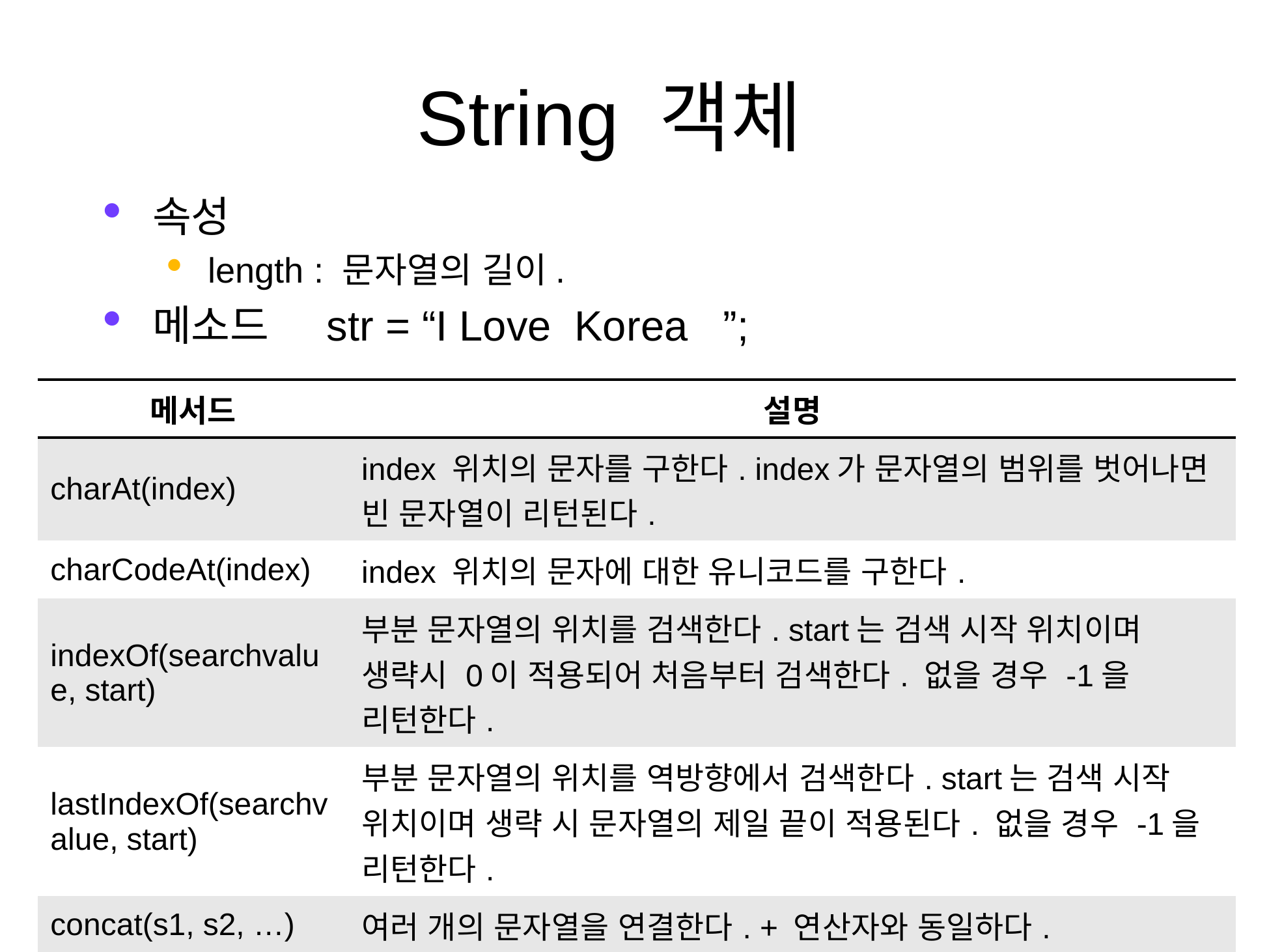

# String 객체
속성
length : 문자열의 길이.
메소드    str = “I Love  Korea   ”;
| 메서드 | 설명 |
| --- | --- |
| charAt(index) | index 위치의 문자를 구한다. index가 문자열의 범위를 벗어나면 빈 문자열이 리턴된다. |
| charCodeAt(index) | index 위치의 문자에 대한 유니코드를 구한다. |
| indexOf(searchvalue, start) | 부분 문자열의 위치를 검색한다. start는 검색 시작 위치이며 생략시 0이 적용되어 처음부터 검색한다. 없을 경우 -1을 리턴한다. |
| lastIndexOf(searchvalue, start) | 부분 문자열의 위치를 역방향에서 검색한다. start는 검색 시작 위치이며 생략 시 문자열의 제일 끝이 적용된다. 없을 경우 -1을 리턴한다. |
| concat(s1, s2, …) | 여러 개의 문자열을 연결한다. + 연산자와 동일하다. |
| trim() | 앞 뒤의 공백을 제거한다. |
27